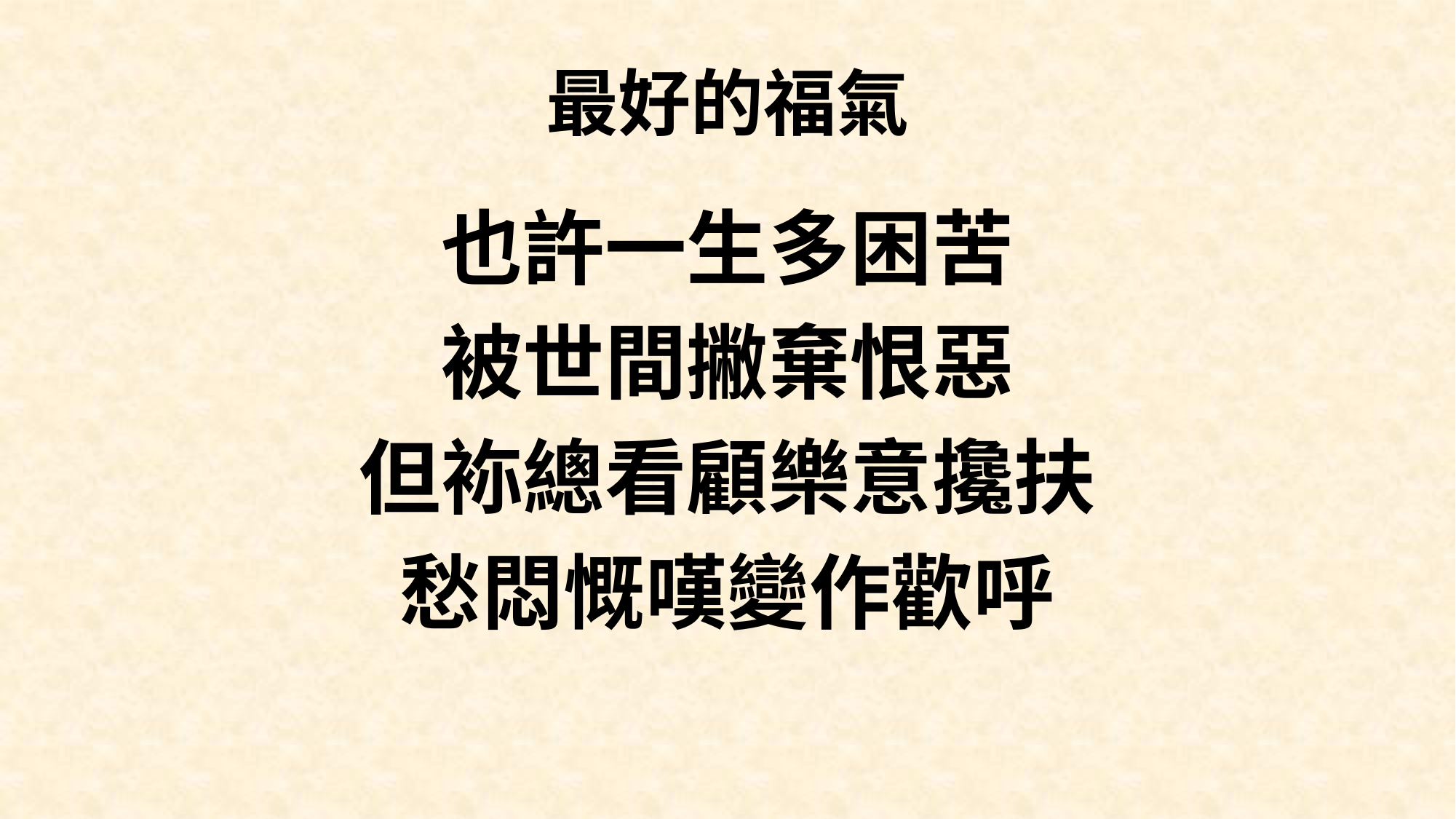

# 最好的福氣
也許一生多困苦
被世間撇棄恨惡
但袮總看顧樂意攙扶
愁悶慨嘆變作歡呼